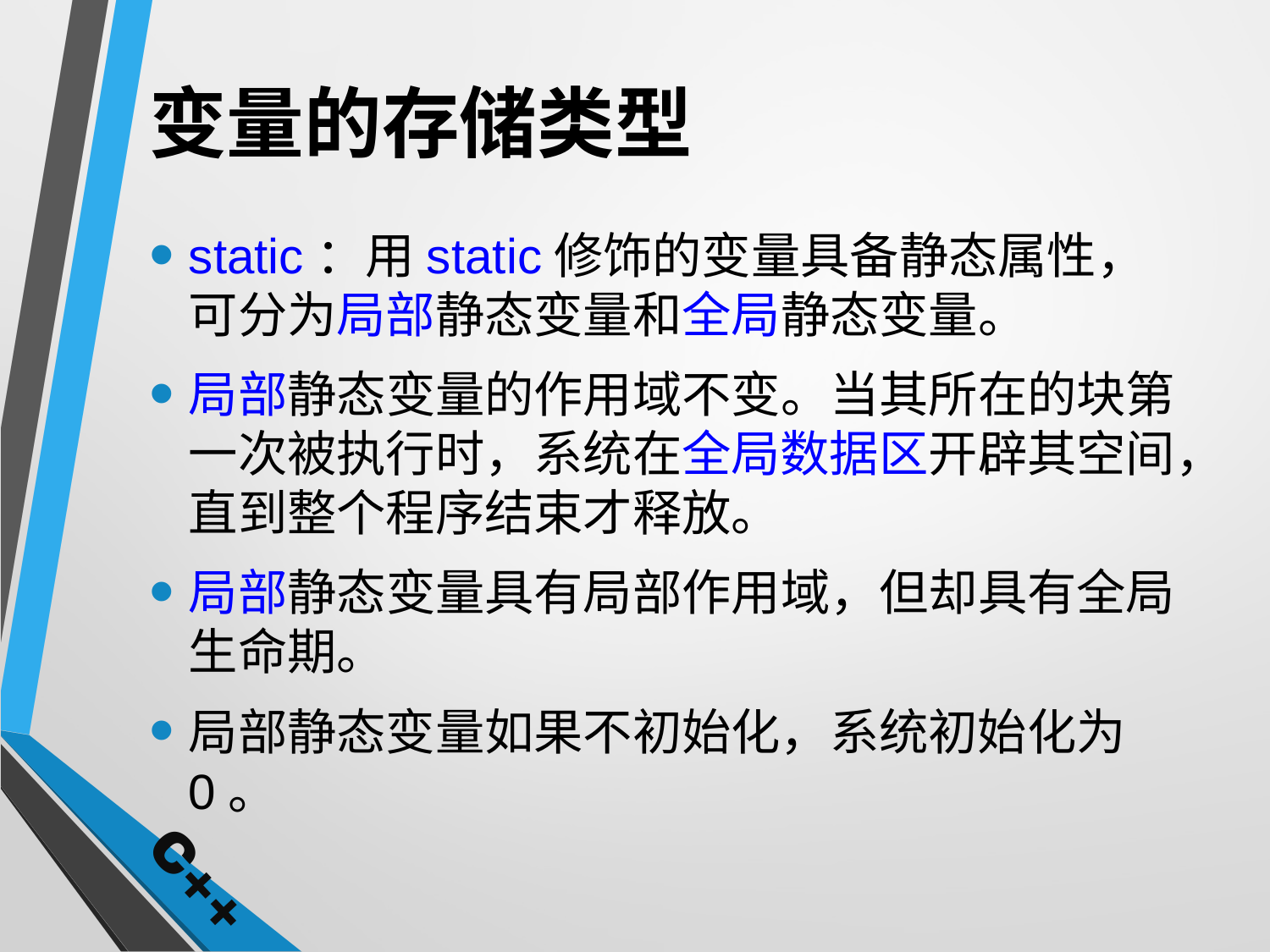

# 变量的存储类型
static：用static修饰的变量具备静态属性，可分为局部静态变量和全局静态变量。
局部静态变量的作用域不变。当其所在的块第一次被执行时，系统在全局数据区开辟其空间，直到整个程序结束才释放。
局部静态变量具有局部作用域，但却具有全局生命期。
局部静态变量如果不初始化，系统初始化为0。